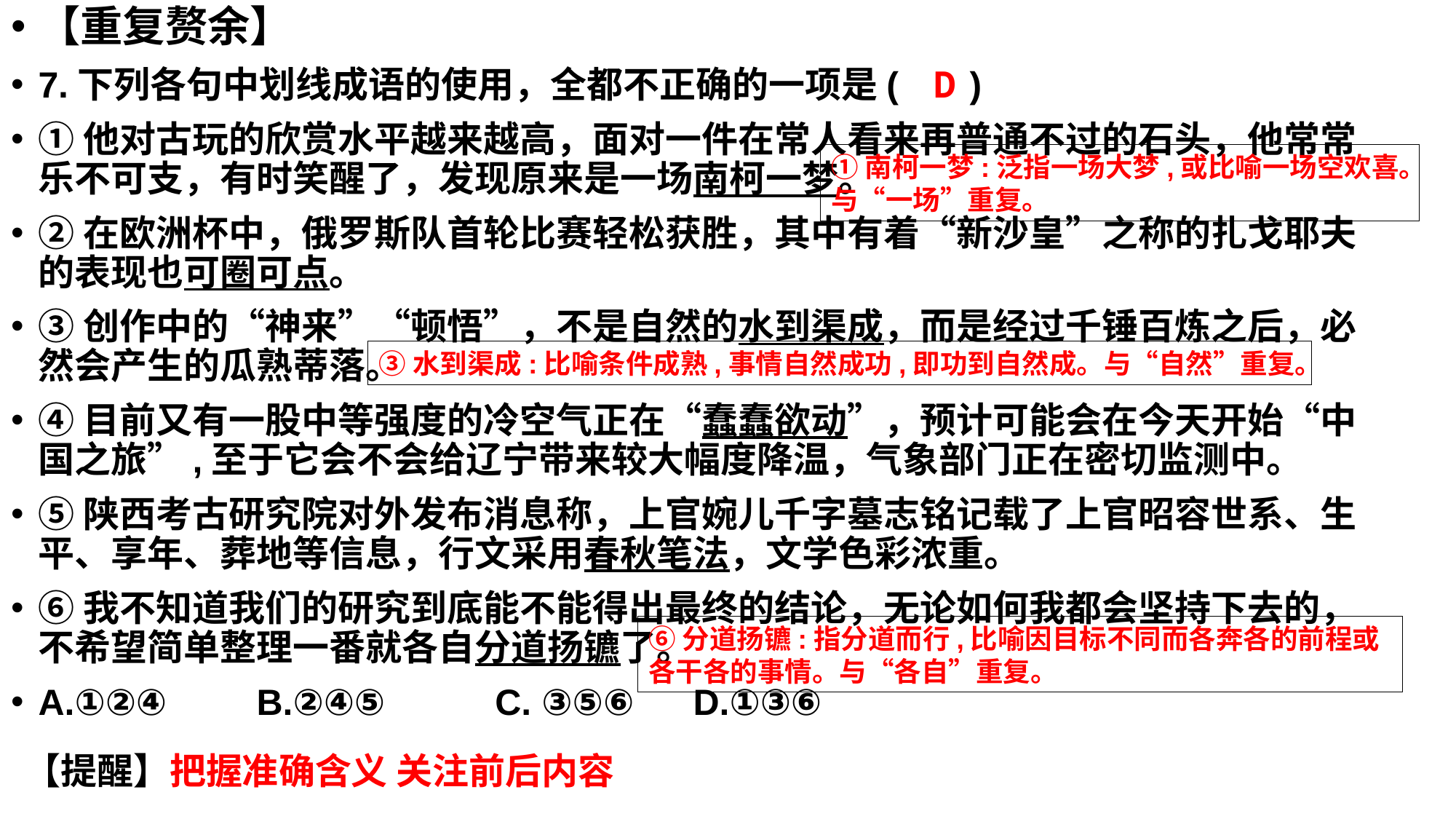

【重复赘余】
7.下列各句中划线成语的使用，全都不正确的一项是(       )
①他对古玩的欣赏水平越来越高，面对一件在常人看来再普通不过的石头，他常常乐不可支，有时笑醒了，发现原来是一场南柯一梦。
②在欧洲杯中，俄罗斯队首轮比赛轻松获胜，其中有着“新沙皇”之称的扎戈耶夫的表现也可圈可点。
③创作中的“神来”“顿悟”，不是自然的水到渠成，而是经过千锤百炼之后，必然会产生的瓜熟蒂落。
④目前又有一股中等强度的冷空气正在“蠢蠢欲动”，预计可能会在今天开始“中国之旅”,至于它会不会给辽宁带来较大幅度降温，气象部门正在密切监测中。
⑤陕西考古研究院对外发布消息称，上官婉儿千字墓志铭记载了上官昭容世系、生平、享年、葬地等信息，行文采用春秋笔法，文学色彩浓重。
⑥我不知道我们的研究到底能不能得出最终的结论，无论如何我都会坚持下去的，不希望简单整理一番就各自分道扬镳了。
A.①②④	B.②④⑤	  C. ③⑤⑥	D.①③⑥
D
①南柯一梦:泛指一场大梦,或比喻一场空欢喜。
与“一场”重复。
③水到渠成:比喻条件成熟,事情自然成功,即功到自然成。与“自然”重复。
⑥分道扬镳:指分道而行,比喻因目标不同而各奔各的前程或各干各的事情。与“各自”重复。
【提醒】把握准确含义 关注前后内容